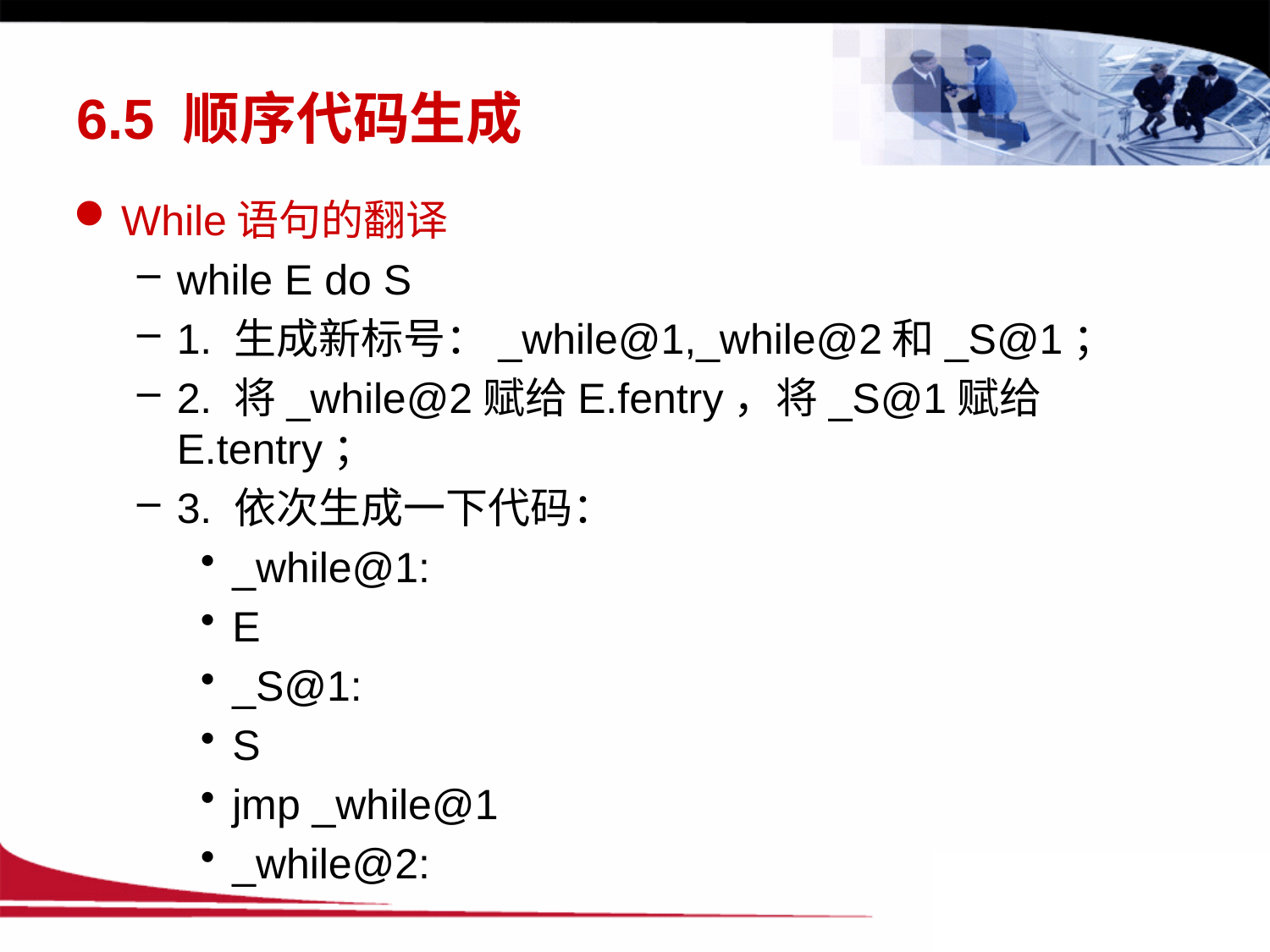

# 6.5 顺序代码生成
While语句的翻译
while E do S
1. 生成新标号：_while@1,_while@2和_S@1；
2. 将_while@2赋给E.fentry，将_S@1赋给E.tentry；
3. 依次生成一下代码：
_while@1:
E
_S@1:
S
jmp _while@1
_while@2: